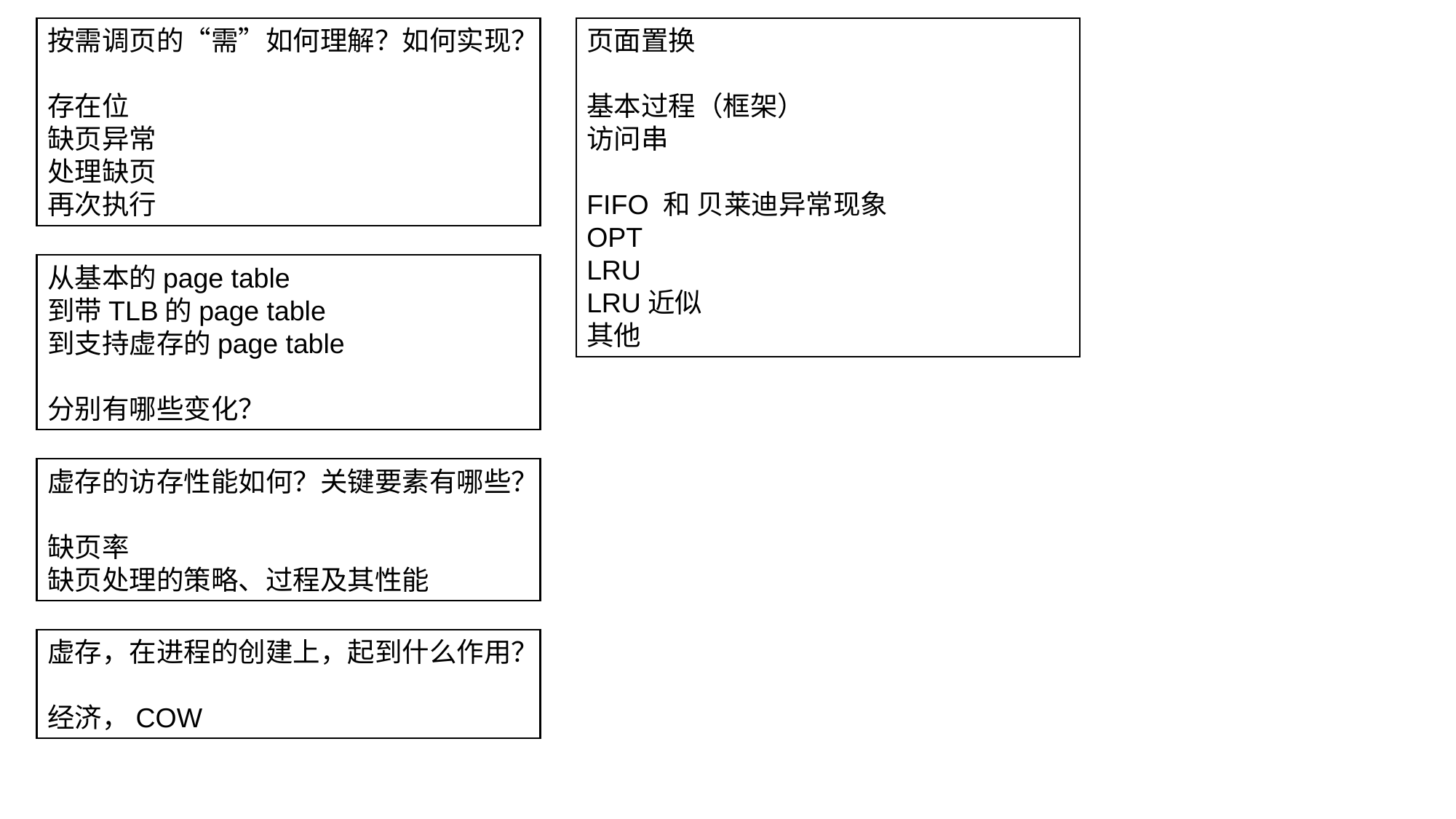

按需调页的“需”如何理解？如何实现？

存在位
缺页异常
处理缺页
再次执行
页面置换

基本过程（框架）
访问串

FIFO 和 贝莱迪异常现象
OPT
LRU
LRU近似
其他
从基本的page table
到带TLB的page table
到支持虚存的page table

分别有哪些变化？
虚存的访存性能如何？关键要素有哪些？

缺页率
缺页处理的策略、过程及其性能
虚存，在进程的创建上，起到什么作用？

经济，COW